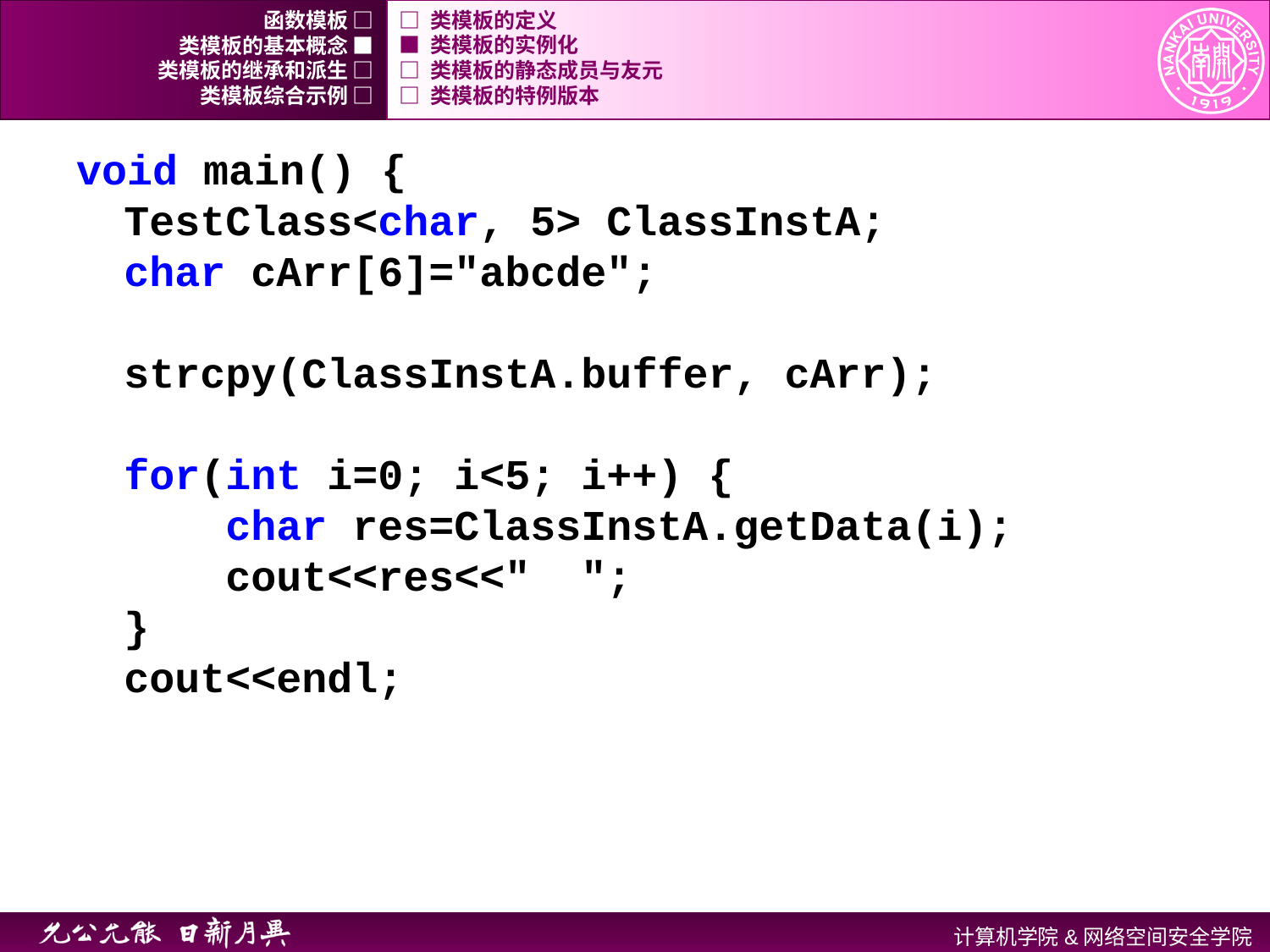

函数模板 □
□ 类模板的定义
类模板的基本概念 ■
■ 类模板的实例化
类模板的继承和派生 □
□ 类模板的静态成员与友元
类模板综合示例 □
□ 类模板的特例版本
void main() {
	TestClass<char, 5> ClassInstA;
	char cArr[6]="abcde";

	strcpy(ClassInstA.buffer, cArr);

	for(int i=0; i<5; i++) {
	    char res=ClassInstA.getData(i);
	    cout<<res<<"  ";
	}
	cout<<endl;